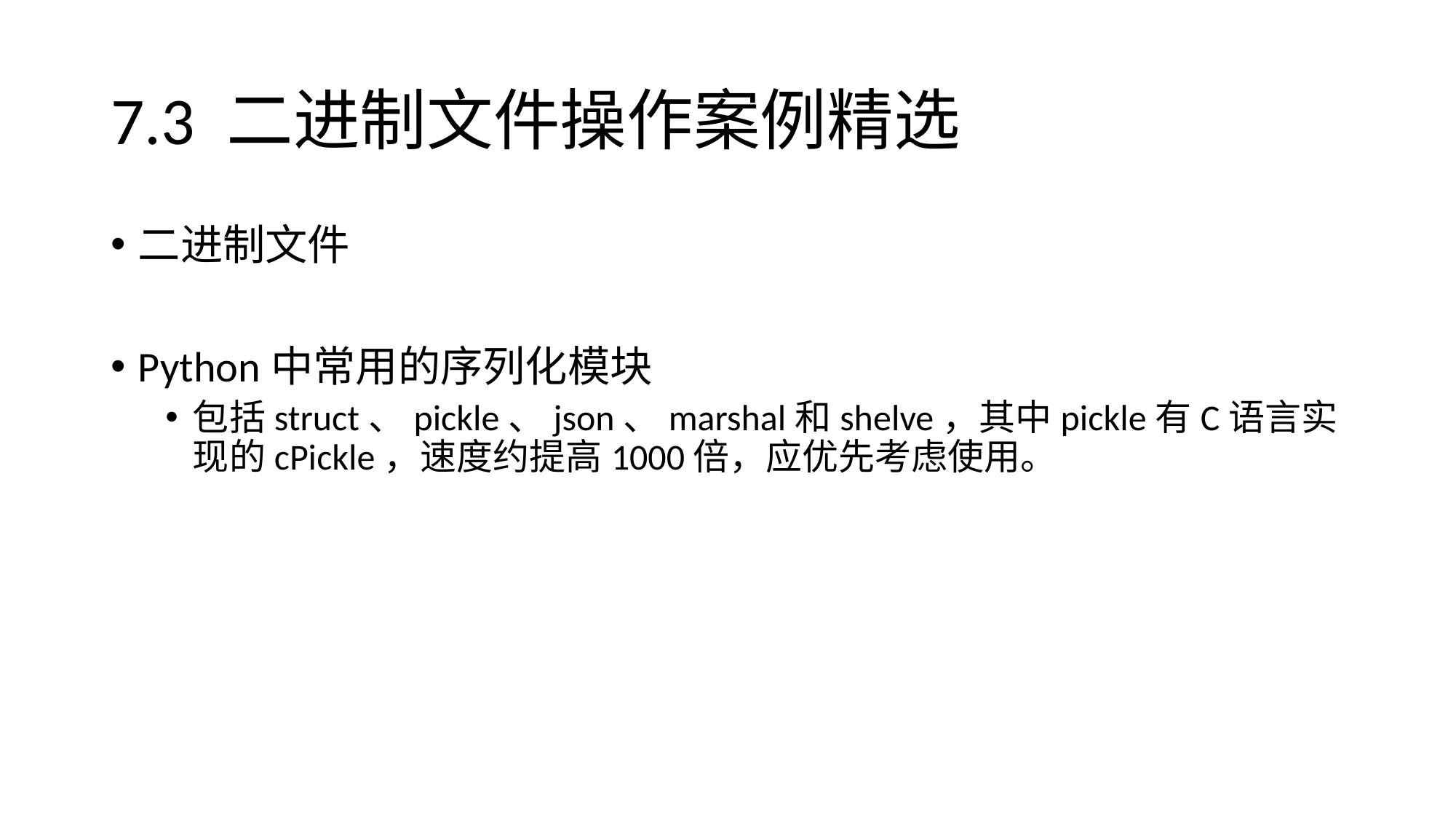

# 7.3 二进制文件操作案例精选
二进制文件

Python中常用的序列化模块
包括struct、pickle、json、marshal和shelve，其中pickle有C语言实现的cPickle，速度约提高1000倍，应优先考虑使用。